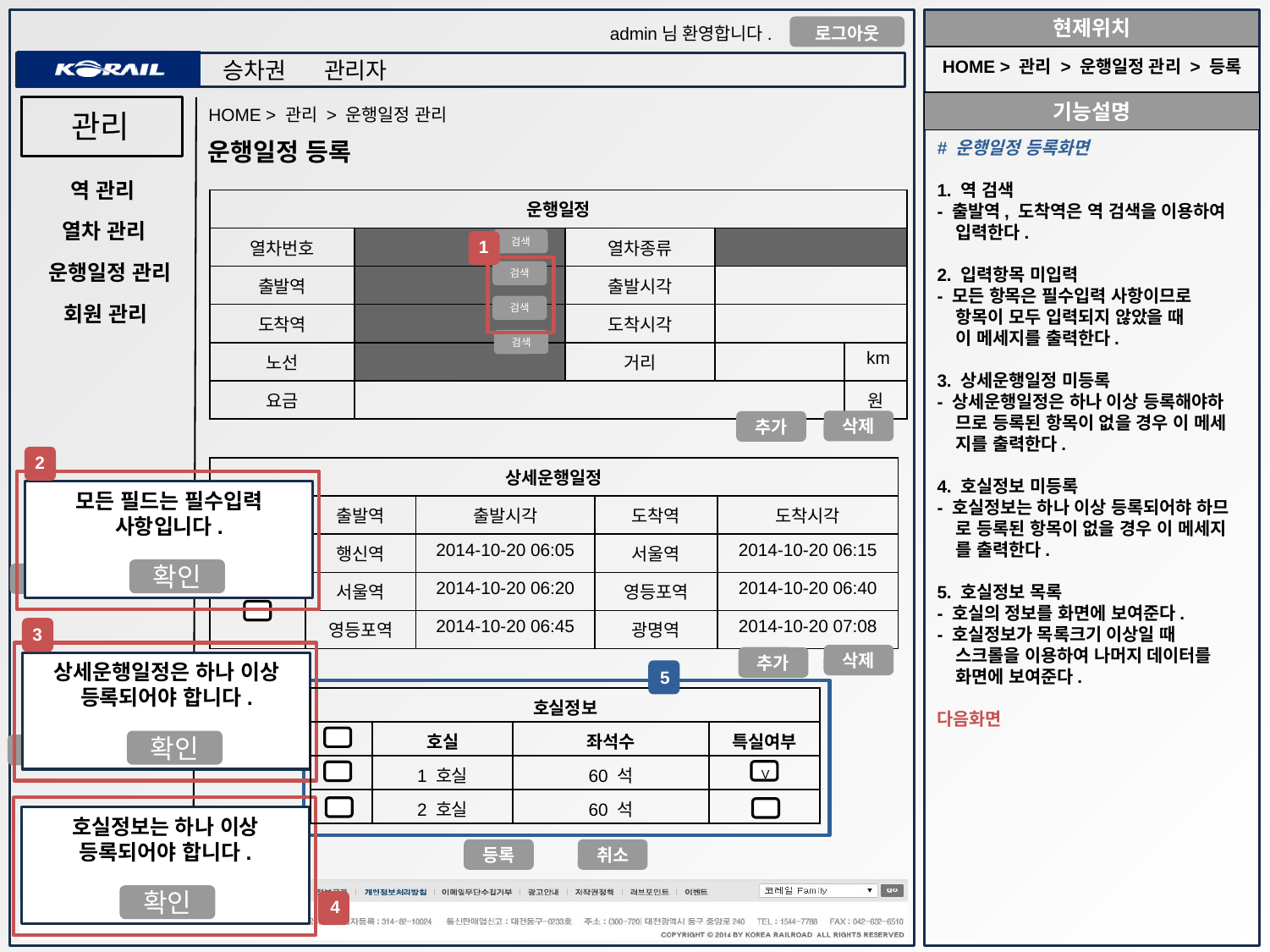

HOME > 관리 > 운행일정 관리 > 등록
HOME > 관리 > 운행일정 관리
관리
# 운행일정 등록화면

1. 역 검색
- 출발역, 도착역은 역 검색을 이용하여
   입력한다.

2. 입력항목 미입력
- 모든 항목은 필수입력 사항이므로
   항목이 모두 입력되지 않았을 때
   이 메세지를 출력한다.

3. 상세운행일정 미등록
- 상세운행일정은 하나 이상 등록해야하
   므로 등록된 항목이 없을 경우 이 메세
   지를 출력한다.

4. 호실정보 미등록
- 호실정보는 하나 이상 등록되어햐 하므
   로 등록된 항목이 없을 경우 이 메세지
   를 출력한다.

5. 호실정보 목록
- 호실의 정보를 화면에 보여준다.
- 호실정보가 목록크기 이상일 때
   스크롤을 이용하여 나머지 데이터를
   화면에 보여준다.

다음화면
운행일정 등록
역 관리
| 운행일정 |  |  |  |  |
| --- | --- | --- | --- | --- |
| 열차번호 |  | 열차종류 |  |  |
| 출발역 |  | 출발시각 |  |  |
| 도착역 |  | 도착시각 |  |  |
| 노선 |  | 거리 |  | km |
| 요금 |  |  |  | 원 |
열차 관리
검색
1

운행일정 관리

검색
회원 관리
검색
검색
삭제
추가
2

| 상세운행일정 |  |  |  |  |
| --- | --- | --- | --- | --- |
|  | 출발역 | 출발시각 | 도착역 | 도착시각 |
|  | 행신역 | 2014-10-20 06:05 | 서울역 | 2014-10-20 06:15 |
|  | 서울역 | 2014-10-20 06:20 | 영등포역 | 2014-10-20 06:40 |
|  | 영등포역 | 2014-10-20 06:45 | 광명역 | 2014-10-20 07:08 |

모든 필드는 필수입력 사항입니다.

확인
취소
V

3

삭제
추가
상세운행일정은 하나 이상 등록되어야 합니다.
5

| 호실정보 |  |  |  |
| --- | --- | --- | --- |
|  | 호실 | 좌석수 | 특실여부 |
|  | 1 호실 | 60 석 |  |
|  | 2 호실 | 60 석 |  |

확인
취소
V

호실정보는 하나 이상 등록되어야 합니다.
등록
취소
확인
4